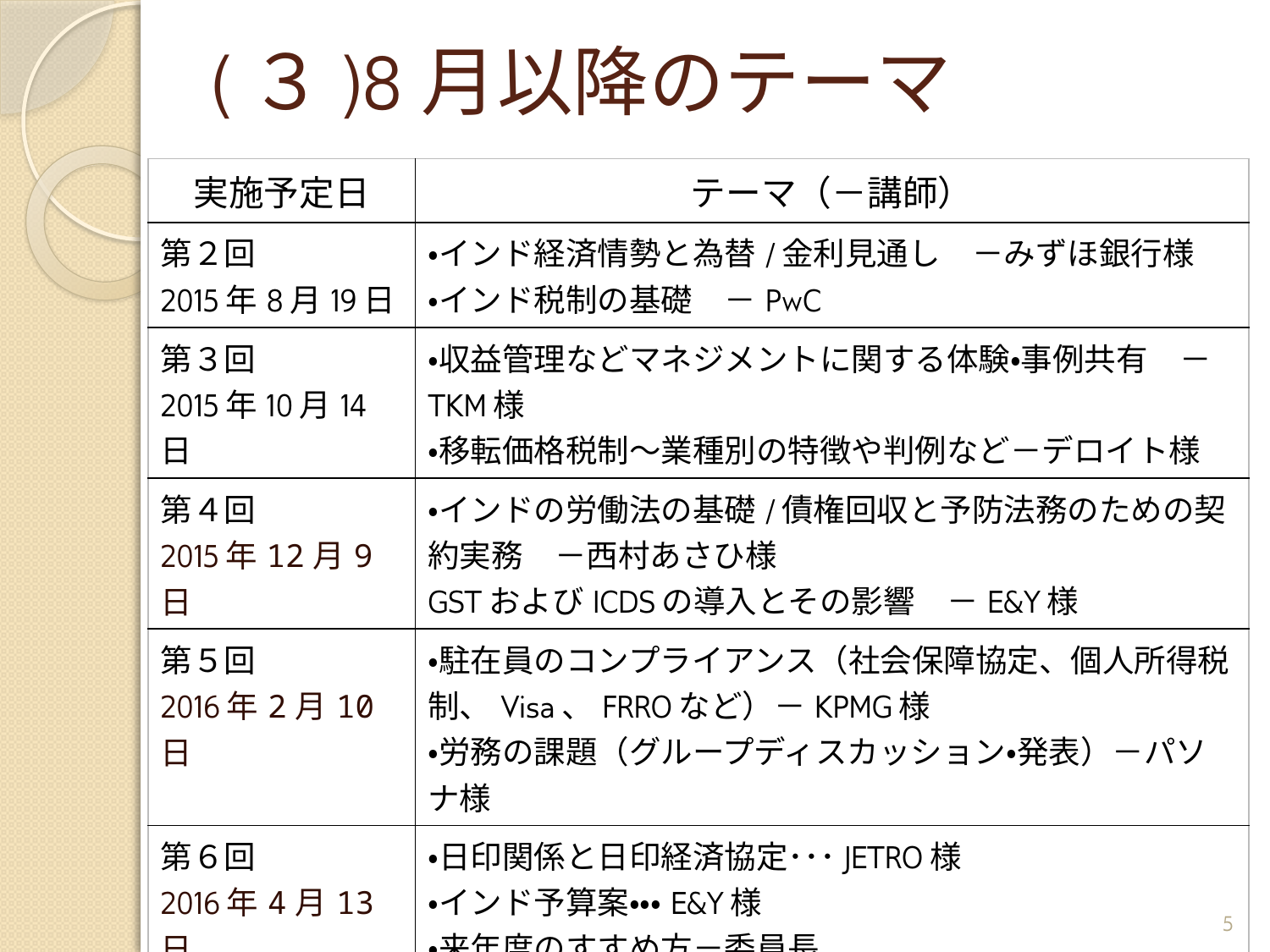

# (３)8月以降のテーマ
| 実施予定日 | テーマ（－講師） |
| --- | --- |
| 第２回 2015年8月19日 | ・インド経済情勢と為替/金利見通し　－みずほ銀行様 ・インド税制の基礎　－PwC |
| 第３回 2015年10月14日 | ・収益管理などマネジメントに関する体験・事例共有　－TKM様 ・移転価格税制～業種別の特徴や判例など－デロイト様 |
| 第４回 2015年12月9日 | ・インドの労働法の基礎/債権回収と予防法務のための契約実務　－西村あさひ様 GSTおよびICDSの導入とその影響　－E&Y様 |
| 第５回 2016年2月10日 | ・駐在員のコンプライアンス（社会保障協定、個人所得税制、Visa、FRROなど）－KPMG様 ・労務の課題（グループディスカッション・発表）－パソナ様 |
| 第６回 2016年4月13日 | ・日印関係と日印経済協定･･･JETRO様 ・インド予算案・・・E&Y様 ・来年度のすすめ方－委員長 |
5